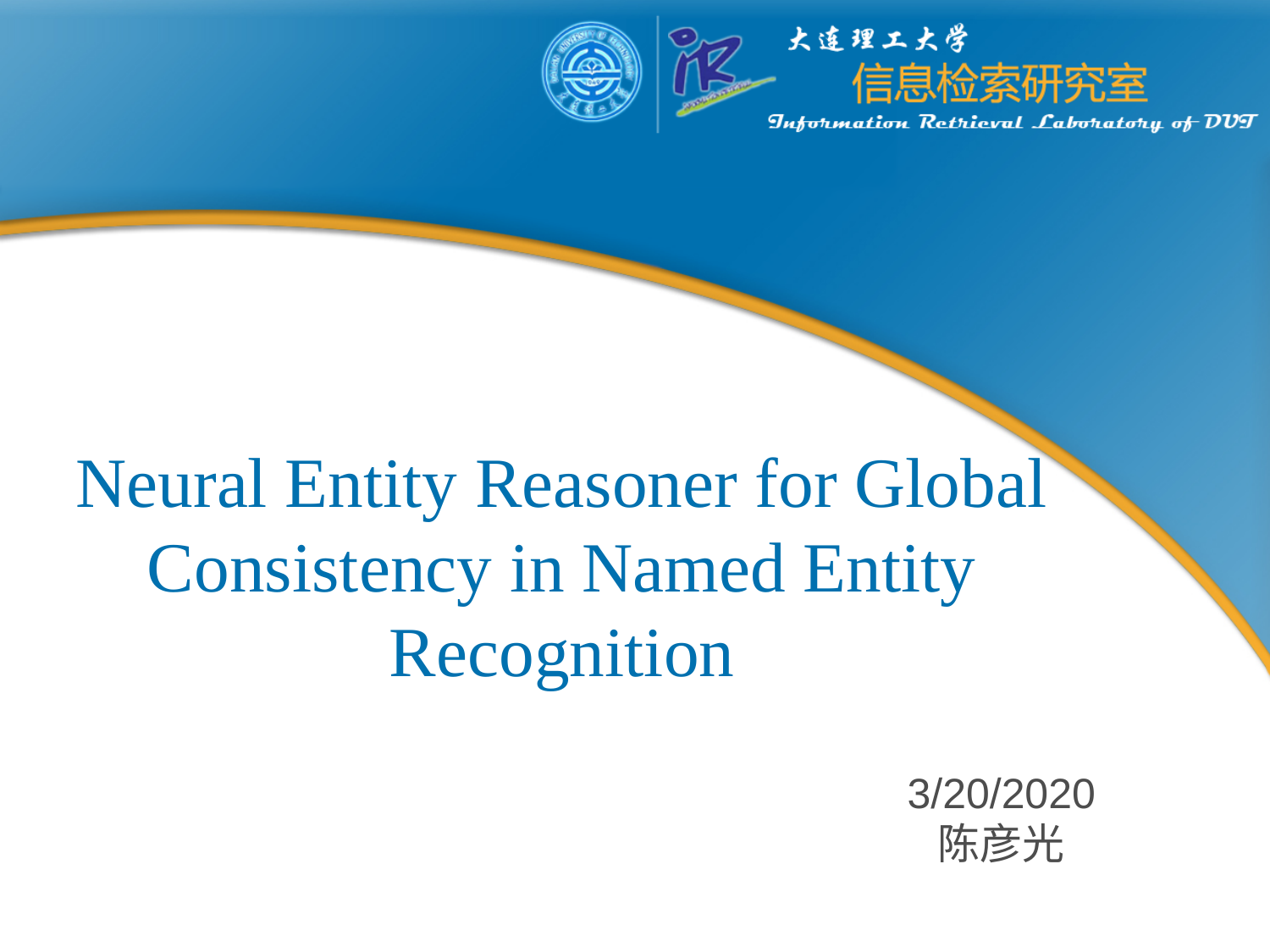

# Neural Entity Reasoner for Global Consistency in Named Entity Recognition
3/20/2020
陈彦光